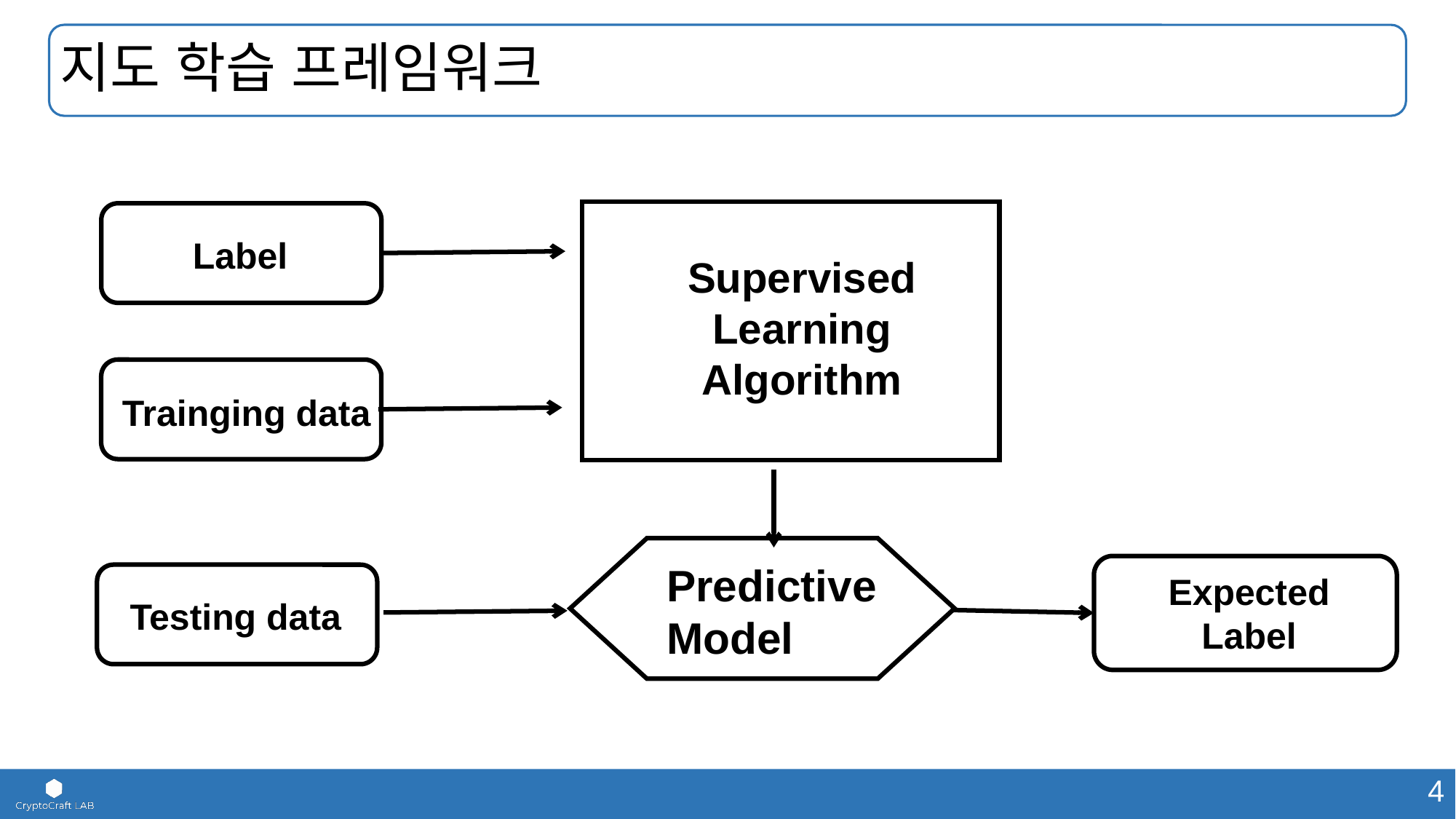

# 지도 학습 프레임워크

Label
Supervised
Learning
Algorithm

Trainging data

Predictive
Model

Expected Label

Testing data